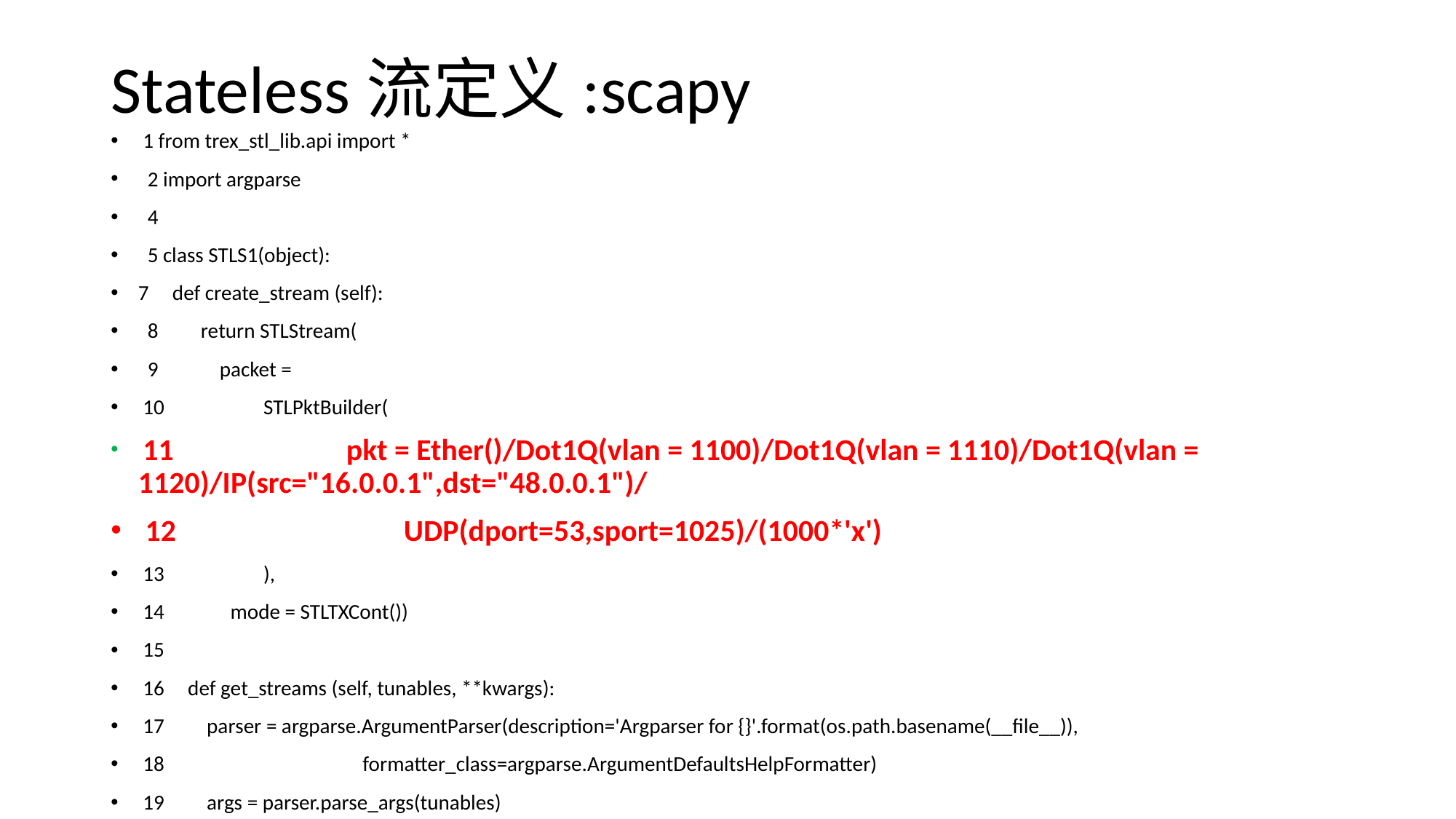

# Stateless流定义:scapy
 1 from trex_stl_lib.api import *
  2 import argparse
  4
  5 class STLS1(object):
7     def create_stream (self):
  8         return STLStream(
  9             packet =
 10                     STLPktBuilder(
 11                         pkt = Ether()/Dot1Q(vlan = 1100)/Dot1Q(vlan = 1110)/Dot1Q(vlan = 1120)/IP(src="16.0.0.1",dst="48.0.0.1")/
 12                                 UDP(dport=53,sport=1025)/(1000*'x')
 13                     ),
 14              mode = STLTXCont())
 15
 16     def get_streams (self, tunables, **kwargs):
 17         parser = argparse.ArgumentParser(description='Argparser for {}'.format(os.path.basename(__file__)),
 18                                          formatter_class=argparse.ArgumentDefaultsHelpFormatter)
 19         args = parser.parse_args(tunables)
 20         # create 1 stream
 21         return [ self.create_stream() ]
24 # dynamic load - used for trex console or simulator
 25 def register():
 26     return STLS1()